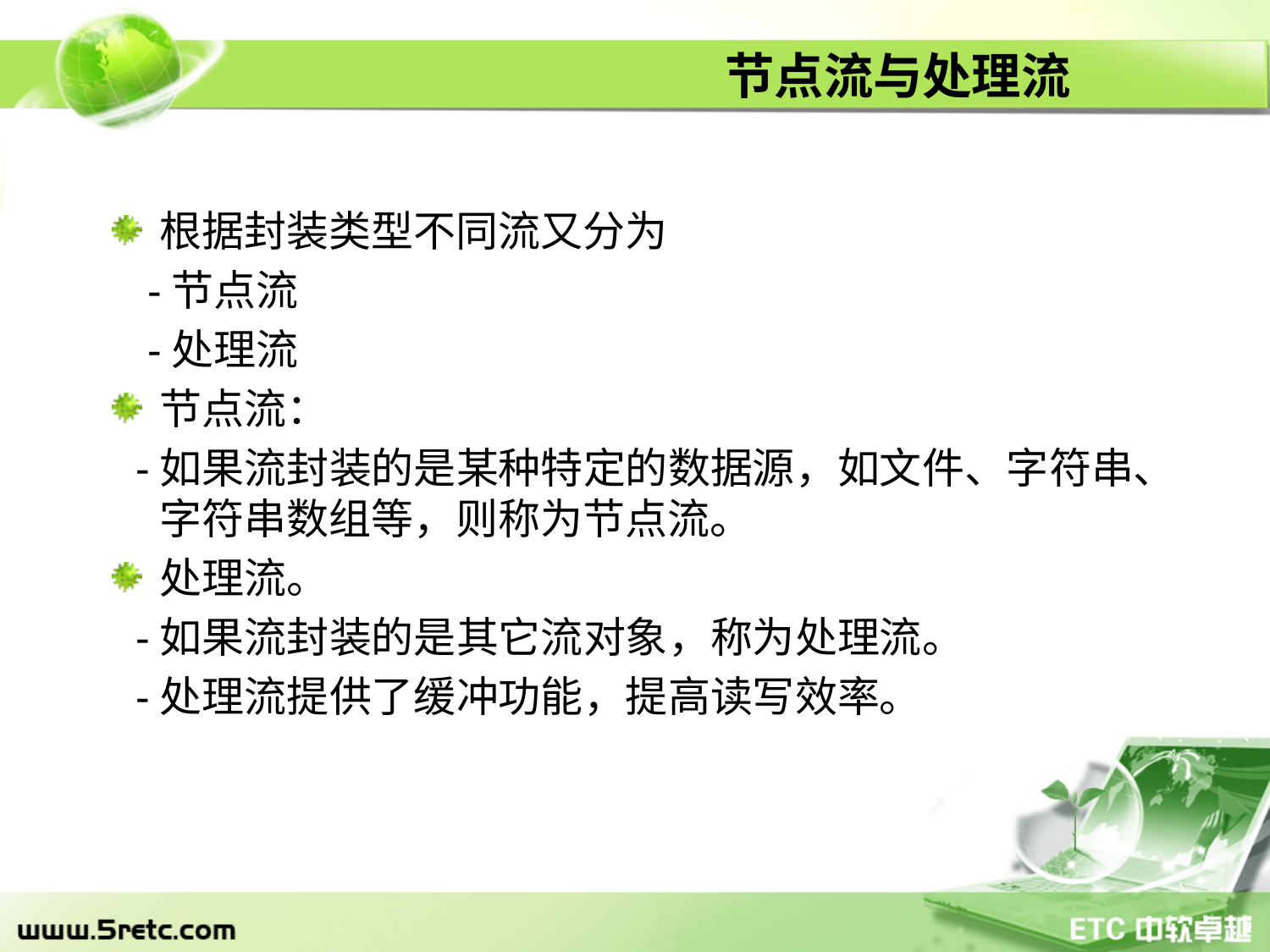

# 节点流与处理流
根据封装类型不同流又分为
   -节点流
   -处理流
节点流：
  -如果流封装的是某种特定的数据源，如文件、字符串、字符串数组等，则称为节点流。
处理流。
  -如果流封装的是其它流对象，称为处理流。
  -处理流提供了缓冲功能，提高读写效率。